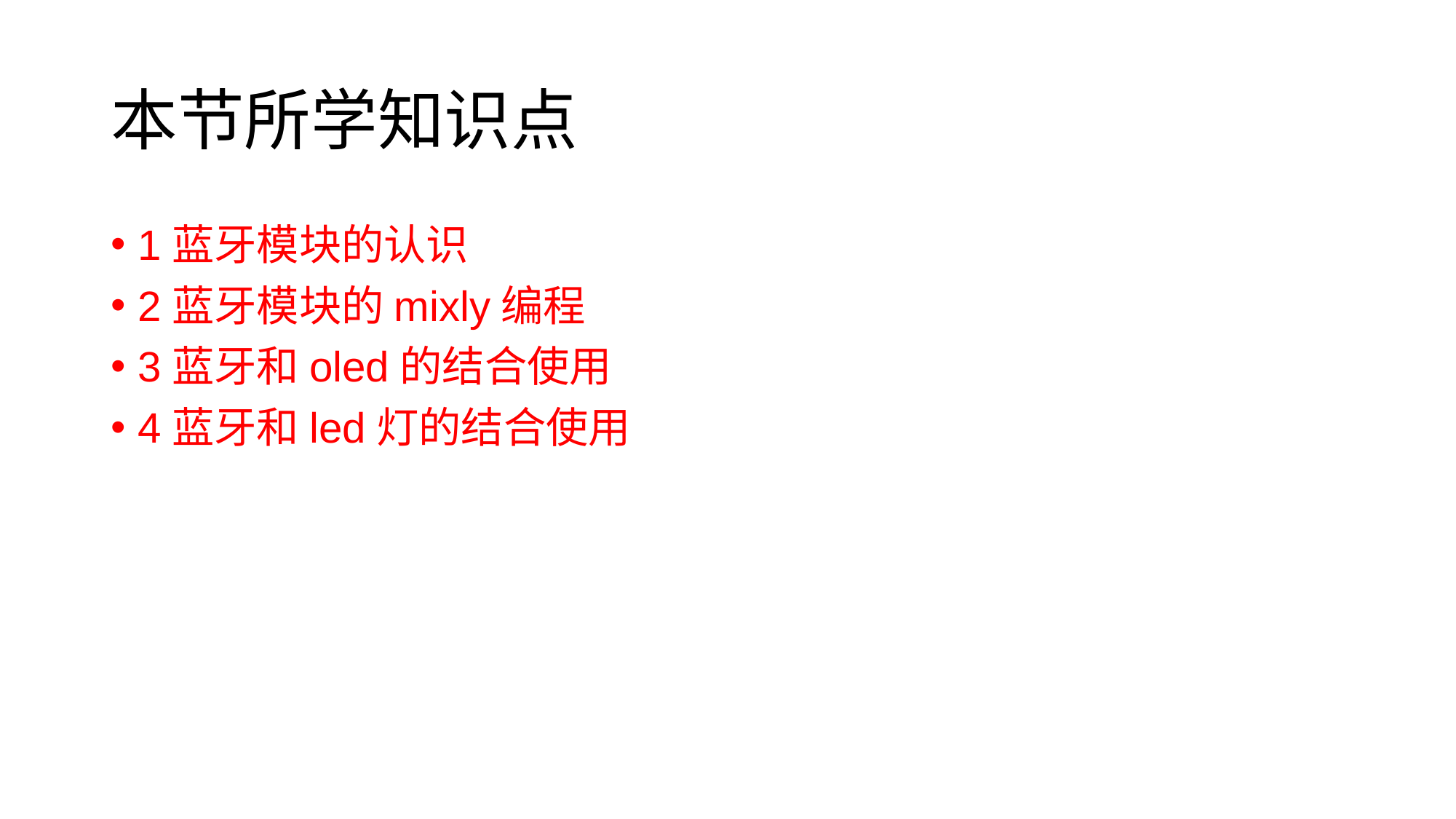

# 本节所学知识点
1蓝牙模块的认识
2蓝牙模块的mixly编程
3蓝牙和oled的结合使用
4蓝牙和led灯的结合使用